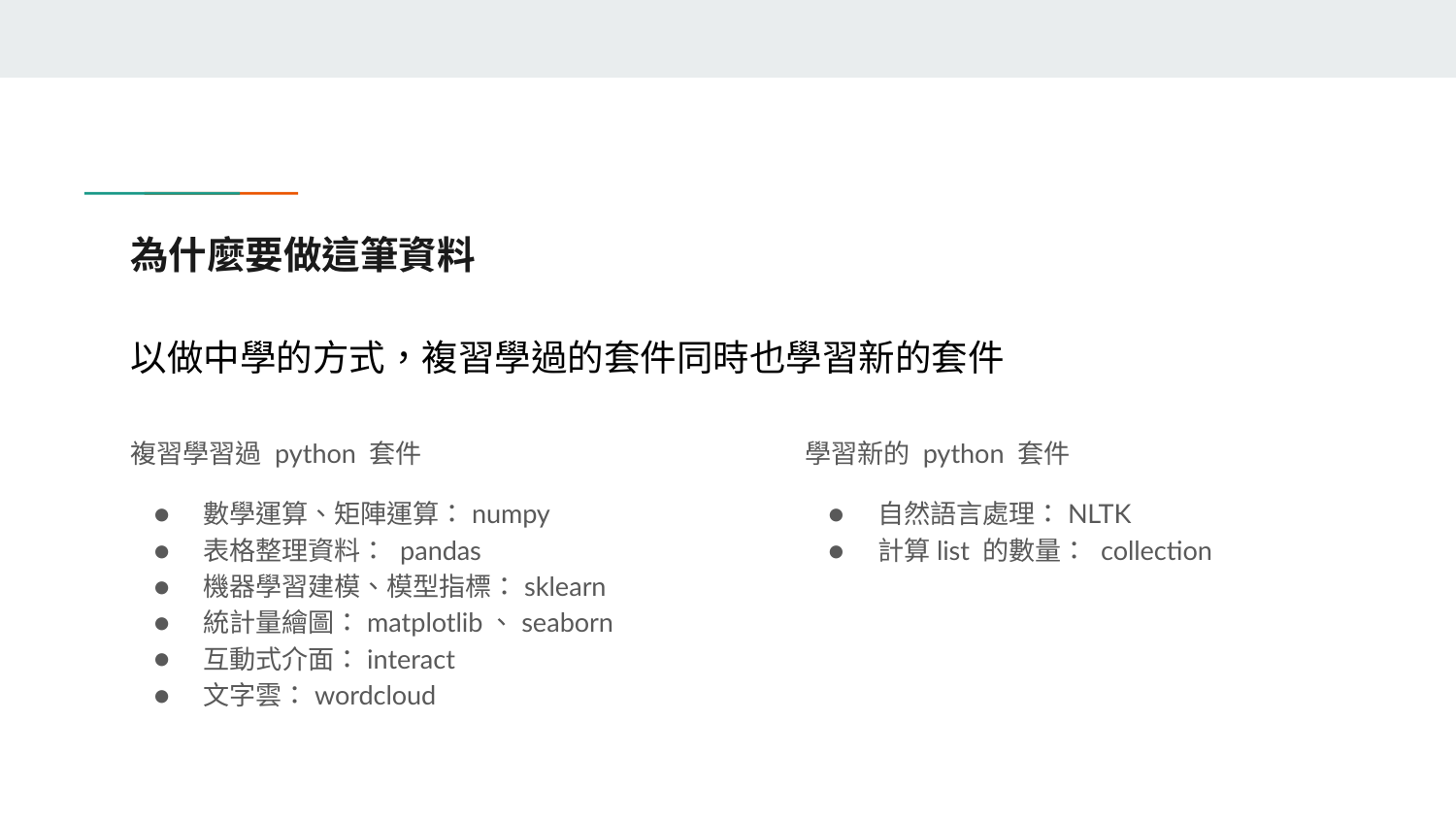

# 為什麼要做這筆資料
以做中學的方式，複習學過的套件同時也學習新的套件

學習新的 python 套件
自然語言處理：NLTK
計算list 的數量： collection
複習學習過 python 套件
數學運算、矩陣運算：numpy
表格整理資料： pandas
機器學習建模、模型指標：sklearn
統計量繪圖：matplotlib、seaborn
互動式介面：interact
文字雲：wordcloud